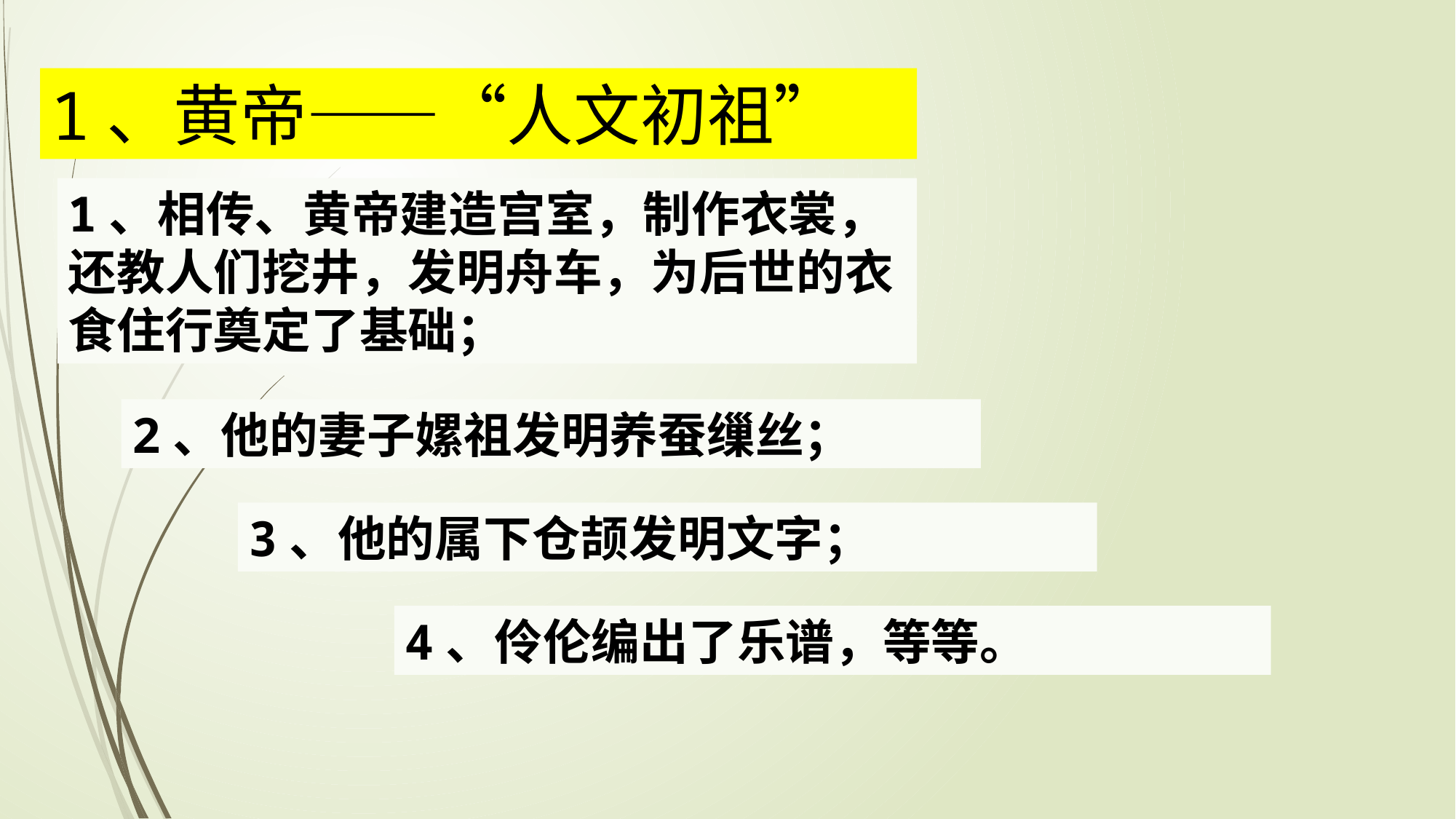

1、黄帝——“人文初祖”
1、相传、黄帝建造宫室，制作衣裳，还教人们挖井，发明舟车，为后世的衣食住行奠定了基础；
2、他的妻子嫘祖发明养蚕缫丝；
3、他的属下仓颉发明文字；
4、伶伦编出了乐谱，等等。